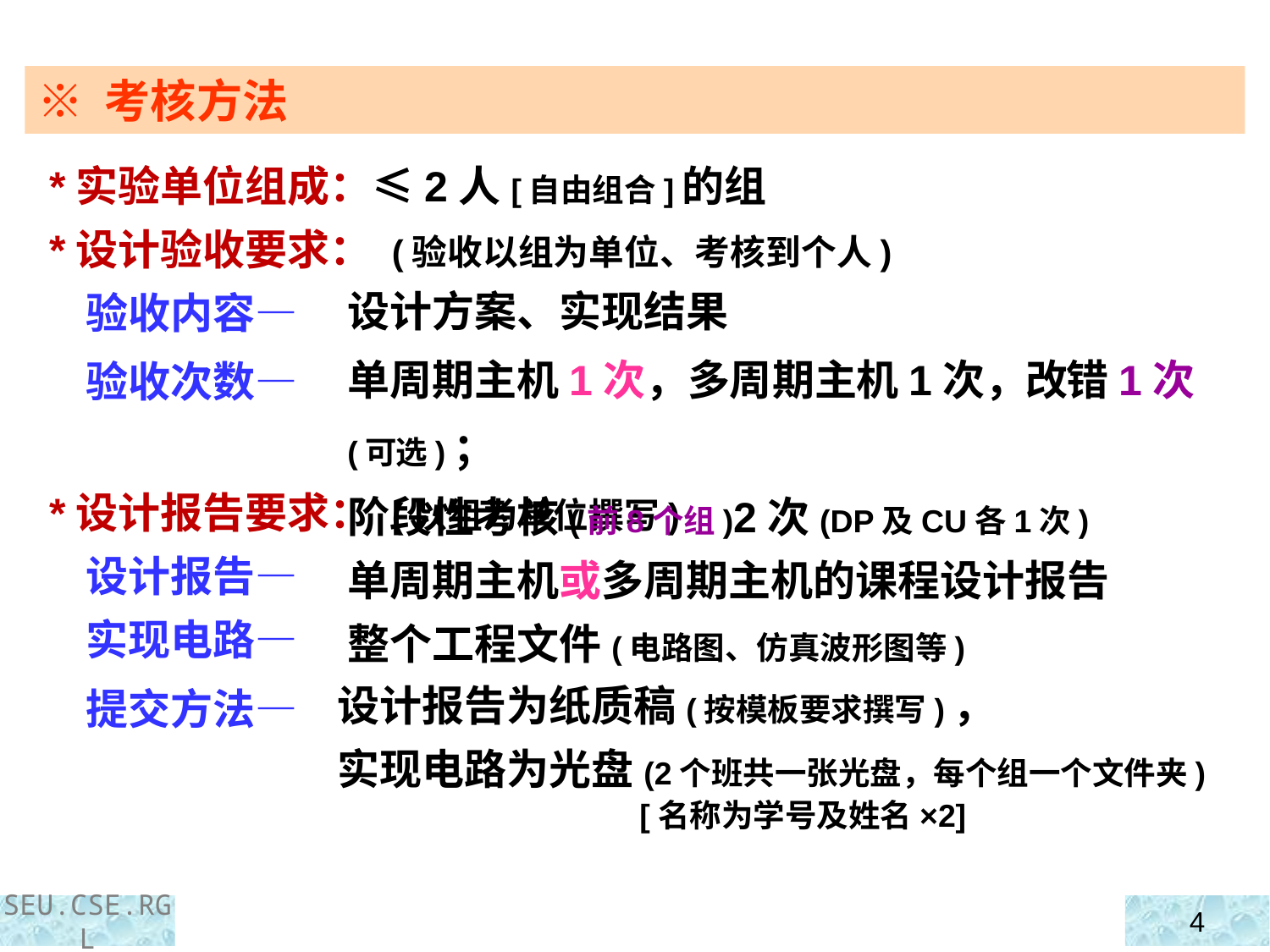

※ 考核方法
 *实验单位组成：≤2人[自由组合]的组
 *设计验收要求： (验收以组为单位、考核到个人)
    验收内容—
    验收次数—

 *设计报告要求： (以组为单位撰写)
    设计报告—
    实现电路—
    提交方法—
设计方案、实现结果
单周期主机1次，多周期主机1次，改错1次(可选)；
阶段性考核(前8个组)2次(DP及CU各1次)
单周期主机或多周期主机的课程设计报告
整个工程文件(电路图、仿真波形图等)
设计报告为纸质稿(按模板要求撰写)，
实现电路为光盘(2个班共一张光盘，每个组一个文件夹)
                                  [名称为学号及姓名×2]
SEU.CSE.RGL
4